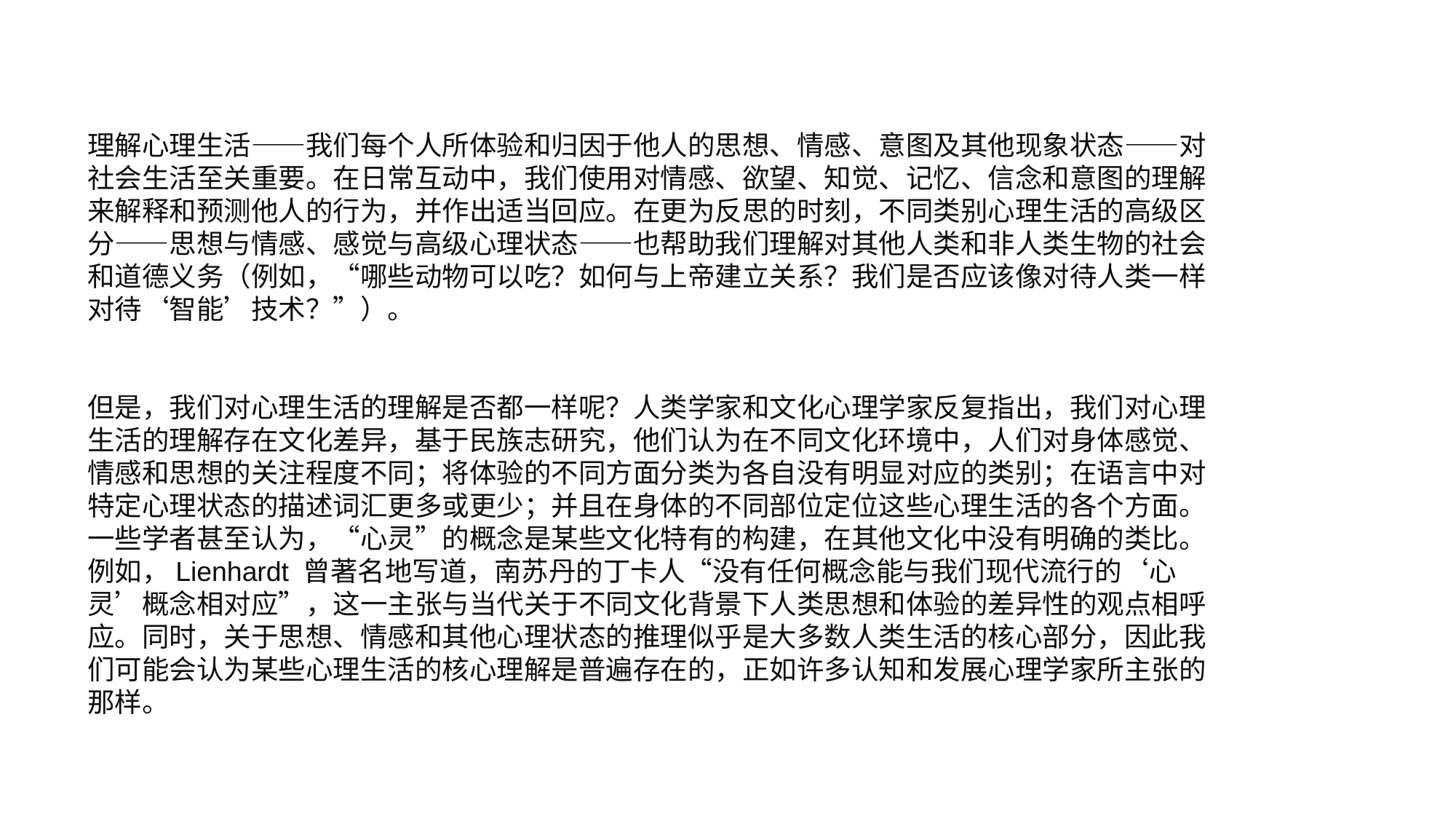

理解心理生活——我们每个人所体验和归因于他人的思想、情感、意图及其他现象状态——对社会生活至关重要。在日常互动中，我们使用对情感、欲望、知觉、记忆、信念和意图的理解来解释和预测他人的行为，并作出适当回应。在更为反思的时刻，不同类别心理生活的高级区分——思想与情感、感觉与高级心理状态——也帮助我们理解对其他人类和非人类生物的社会和道德义务（例如，“哪些动物可以吃？如何与上帝建立关系？我们是否应该像对待人类一样对待‘智能’技术？”）。

但是，我们对心理生活的理解是否都一样呢？人类学家和文化心理学家反复指出，我们对心理生活的理解存在文化差异，基于民族志研究，他们认为在不同文化环境中，人们对身体感觉、情感和思想的关注程度不同；将体验的不同方面分类为各自没有明显对应的类别；在语言中对特定心理状态的描述词汇更多或更少；并且在身体的不同部位定位这些心理生活的各个方面。一些学者甚至认为，“心灵”的概念是某些文化特有的构建，在其他文化中没有明确的类比。例如，Lienhardt 曾著名地写道，南苏丹的丁卡人“没有任何概念能与我们现代流行的‘心灵’概念相对应”，这一主张与当代关于不同文化背景下人类思想和体验的差异性的观点相呼应。同时，关于思想、情感和其他心理状态的推理似乎是大多数人类生活的核心部分，因此我们可能会认为某些心理生活的核心理解是普遍存在的，正如许多认知和发展心理学家所主张的那样。